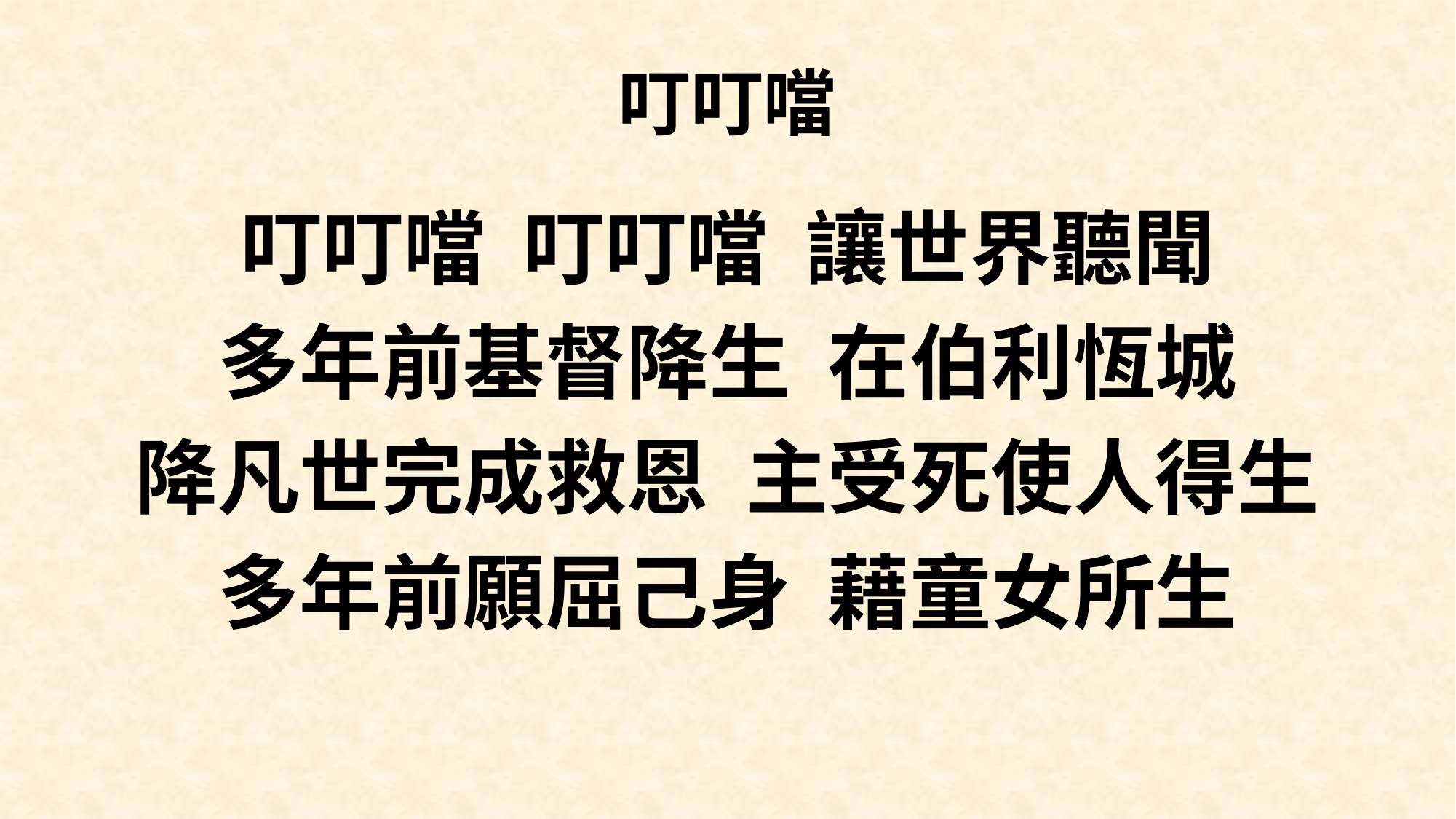

# 叮叮噹
叮叮噹  叮叮噹  讓世界聽聞
多年前基督降生  在伯利恆城
降凡世完成救恩  主受死使人得生
多年前願屈己身  藉童女所生